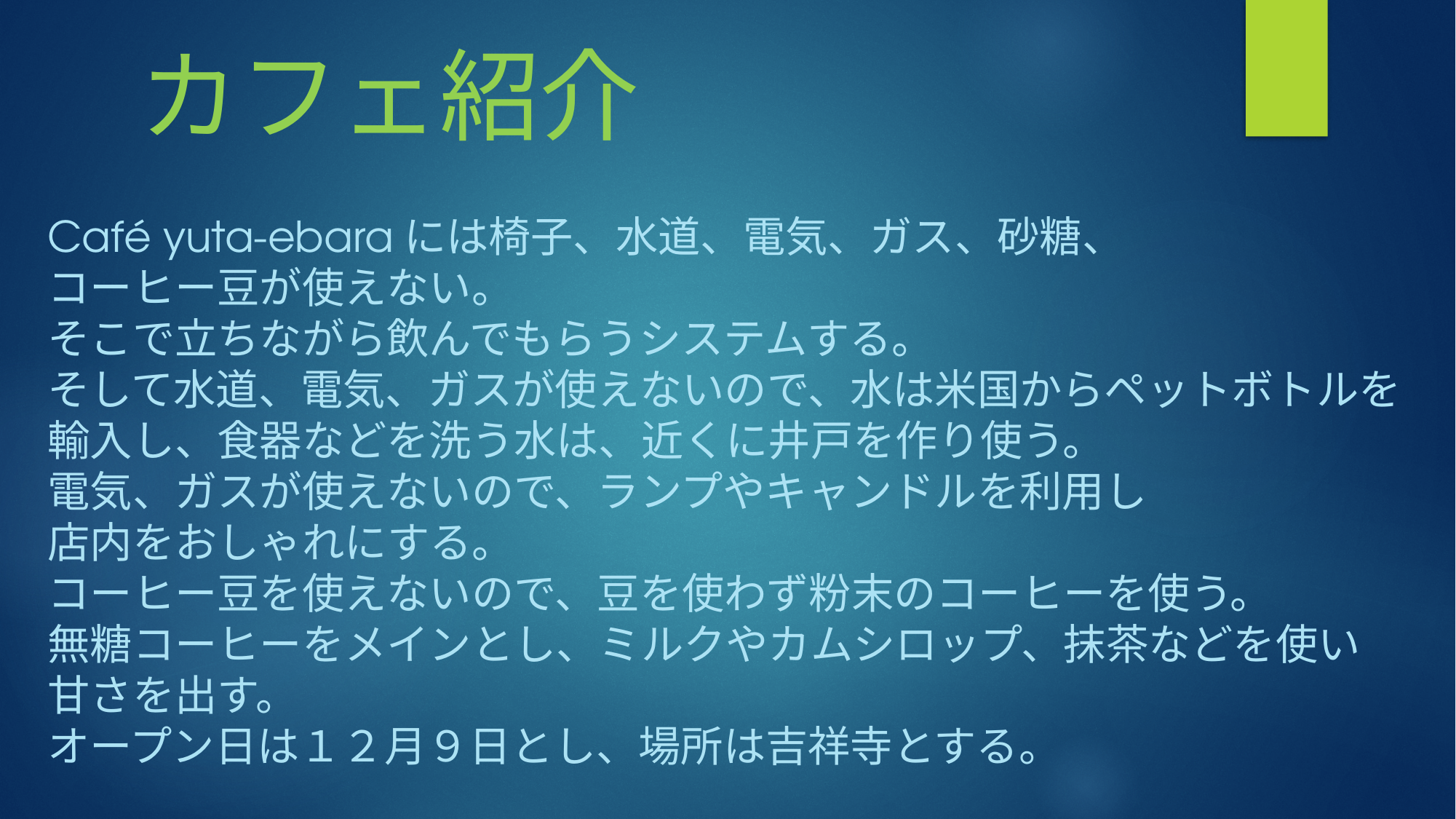

カフェ紹介
Café yuta-ebaraには椅子、水道、電気、ガス、砂糖、
コーヒー豆が使えない。
そこで立ちながら飲んでもらうシステムする。
そして水道、電気、ガスが使えないので、水は米国からペットボトルを
輸入し、食器などを洗う水は、近くに井戸を作り使う。
電気、ガスが使えないので、ランプやキャンドルを利用し
店内をおしゃれにする。
コーヒー豆を使えないので、豆を使わず粉末のコーヒーを使う。
無糖コーヒーをメインとし、ミルクやカムシロップ、抹茶などを使い
甘さを出す。
オープン日は１２月９日とし、場所は吉祥寺とする。